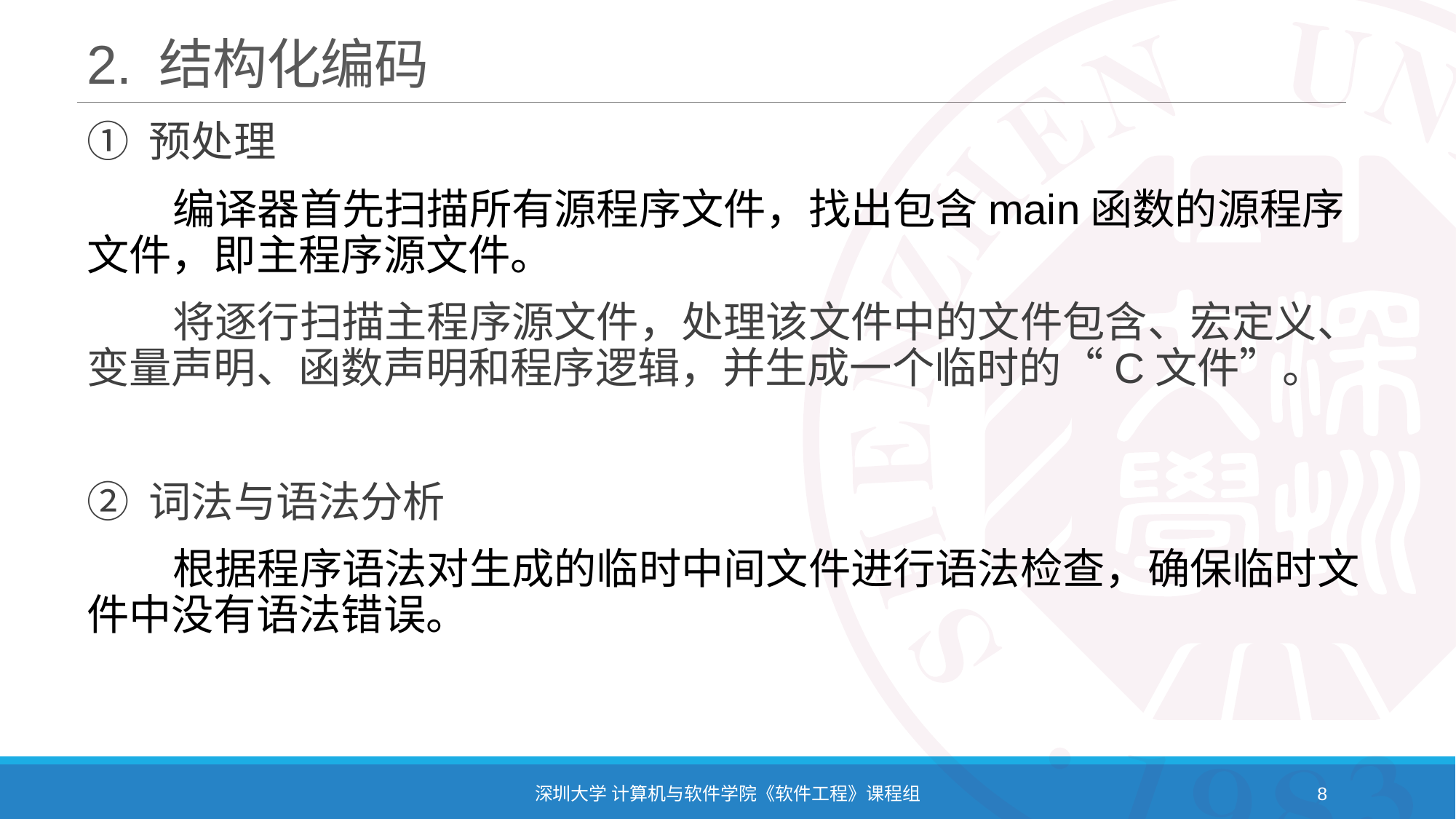

# 2. 结构化编码
① 预处理
        编译器首先扫描所有源程序文件，找出包含main函数的源程序文件，即主程序源文件。
        将逐行扫描主程序源文件，处理该文件中的文件包含、宏定义、变量声明、函数声明和程序逻辑，并生成一个临时的“C文件”。

② 词法与语法分析
        根据程序语法对生成的临时中间文件进行语法检查，确保临时文件中没有语法错误。

深圳大学 计算机与软件学院《软件工程》课程组
8